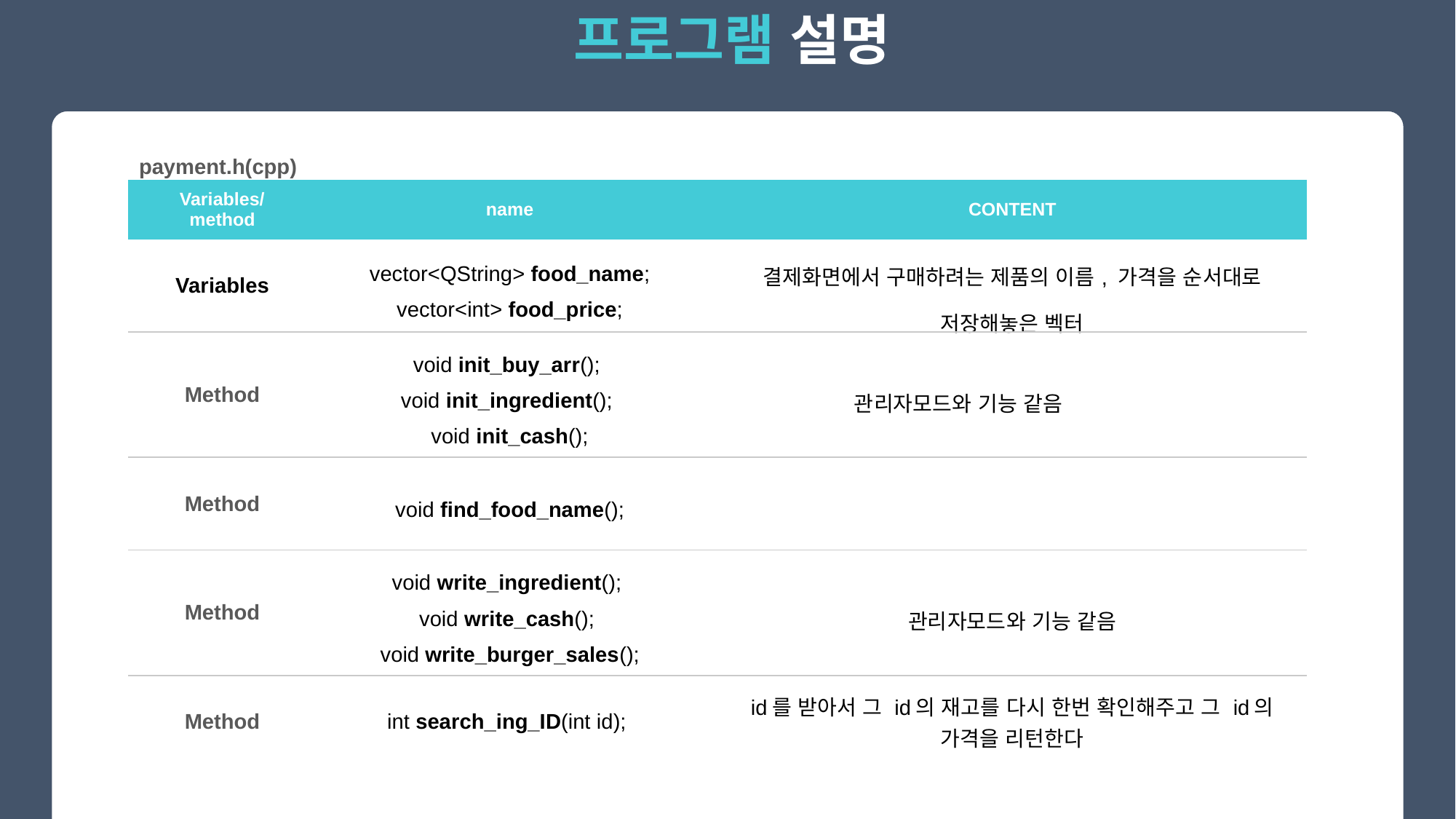

프로그램 설명
payment.h(cpp)
| Variables/ method | name | CONTENT |
| --- | --- | --- |
| Variables | vector<QString> food\_name; vector<int> food\_price; | 결제화면에서 구매하려는 제품의 이름, 가격을 순서대로 저장해놓은 벡터 |
| Method | void init\_buy\_arr(); void init\_ingredient(); void init\_cash(); | 관리자모드와 기능 같음 |
| Method | void find\_food\_name(); |  |
| Method | void write\_ingredient(); void write\_cash(); void write\_burger\_sales(); | 관리자모드와 기능 같음 |
| Method | int search\_ing\_ID(int id); | id를 받아서 그 id의 재고를 다시 한번 확인해주고 그 id의 가격을 리턴한다 |